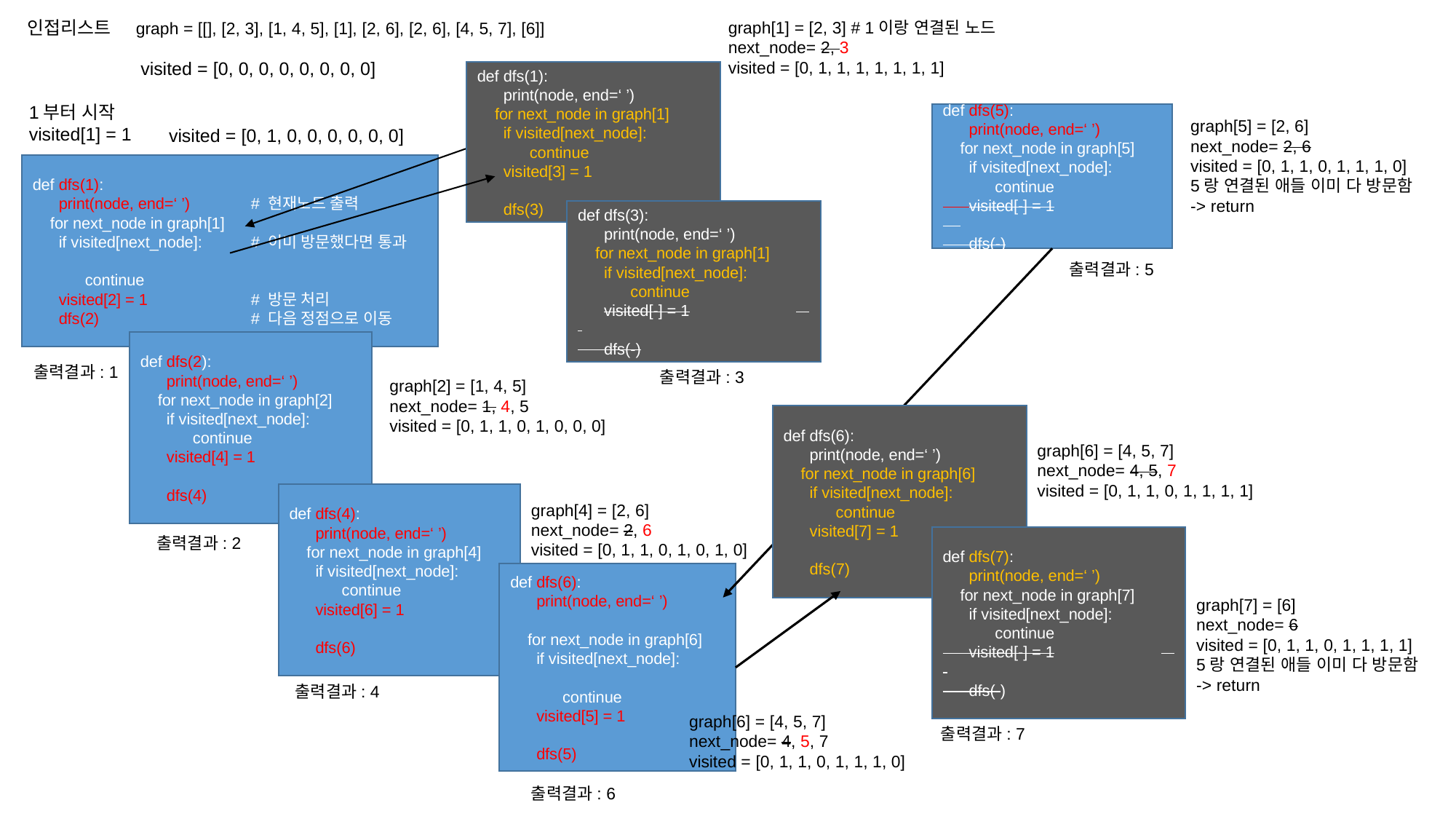

인접리스트
graph[1] = [2, 3] # 1이랑 연결된 노드
next_node= 2, 3
visited = [0, 1, 1, 1, 1, 1, 1, 1]
graph = [[], [2, 3], [1, 4, 5], [1], [2, 6], [2, 6], [4, 5, 7], [6]]
visited = [0, 0, 0, 0, 0, 0, 0, 0]
def dfs(1):
      print(node, end=‘ ’)
    for next_node in graph[1]
      if visited[next_node]:
            continue
      visited[3] = 1
      dfs(3)
1부터 시작
visited[1] = 1
def dfs(5):
      print(node, end=‘ ’)
    for next_node in graph[5]
      if visited[next_node]:
            continue
      visited[-] = 1
      dfs(-)
graph[5] = [2, 6]
next_node= 2, 6
visited = [0, 1, 1, 0, 1, 1, 1, 0]
5랑 연결된 애들 이미 다 방문함
-> return
visited = [0, 1, 0, 0, 0, 0, 0, 0]
def dfs(1):
      print(node, end=‘ ’)	# 현재노드 출력
    for next_node in graph[1]
      if visited[next_node]:	# 이미 방문했다면 통과
            continue
      visited[2] = 1	# 방문 처리
      dfs(2)		# 다음 정점으로 이동
def dfs(3):
      print(node, end=‘ ’)
    for next_node in graph[1]
      if visited[next_node]:
            continue
      visited[-] = 1
      dfs(-)
출력결과: 5
def dfs(2):
      print(node, end=‘ ’)
    for next_node in graph[2]
      if visited[next_node]:
            continue
      visited[4] = 1
      dfs(4)
출력결과: 1
출력결과: 3
graph[2] = [1, 4, 5]
next_node= 1, 4, 5
visited = [0, 1, 1, 0, 1, 0, 0, 0]
def dfs(6):
      print(node, end=‘ ’)
    for next_node in graph[6]
      if visited[next_node]:
            continue
      visited[7] = 1
      dfs(7)
graph[6] = [4, 5, 7]
next_node= 4, 5, 7
visited = [0, 1, 1, 0, 1, 1, 1, 1]
def dfs(4):
      print(node, end=‘ ’)
    for next_node in graph[4]
      if visited[next_node]:
            continue
      visited[6] = 1
      dfs(6)
graph[4] = [2, 6]
next_node= 2, 6
visited = [0, 1, 1, 0, 1, 0, 1, 0]
출력결과: 2
def dfs(7):
      print(node, end=‘ ’)
    for next_node in graph[7]
      if visited[next_node]:
            continue
      visited[-] = 1
      dfs(-)
def dfs(6):
      print(node, end=‘ ’)
    for next_node in graph[6]
      if visited[next_node]:
            continue
      visited[5] = 1
      dfs(5)
graph[7] = [6]
next_node= 6
visited = [0, 1, 1, 0, 1, 1, 1, 1]
5랑 연결된 애들 이미 다 방문함
-> return
출력결과: 4
graph[6] = [4, 5, 7]
next_node= 4, 5, 7
visited = [0, 1, 1, 0, 1, 1, 1, 0]
출력결과: 7
출력결과: 6